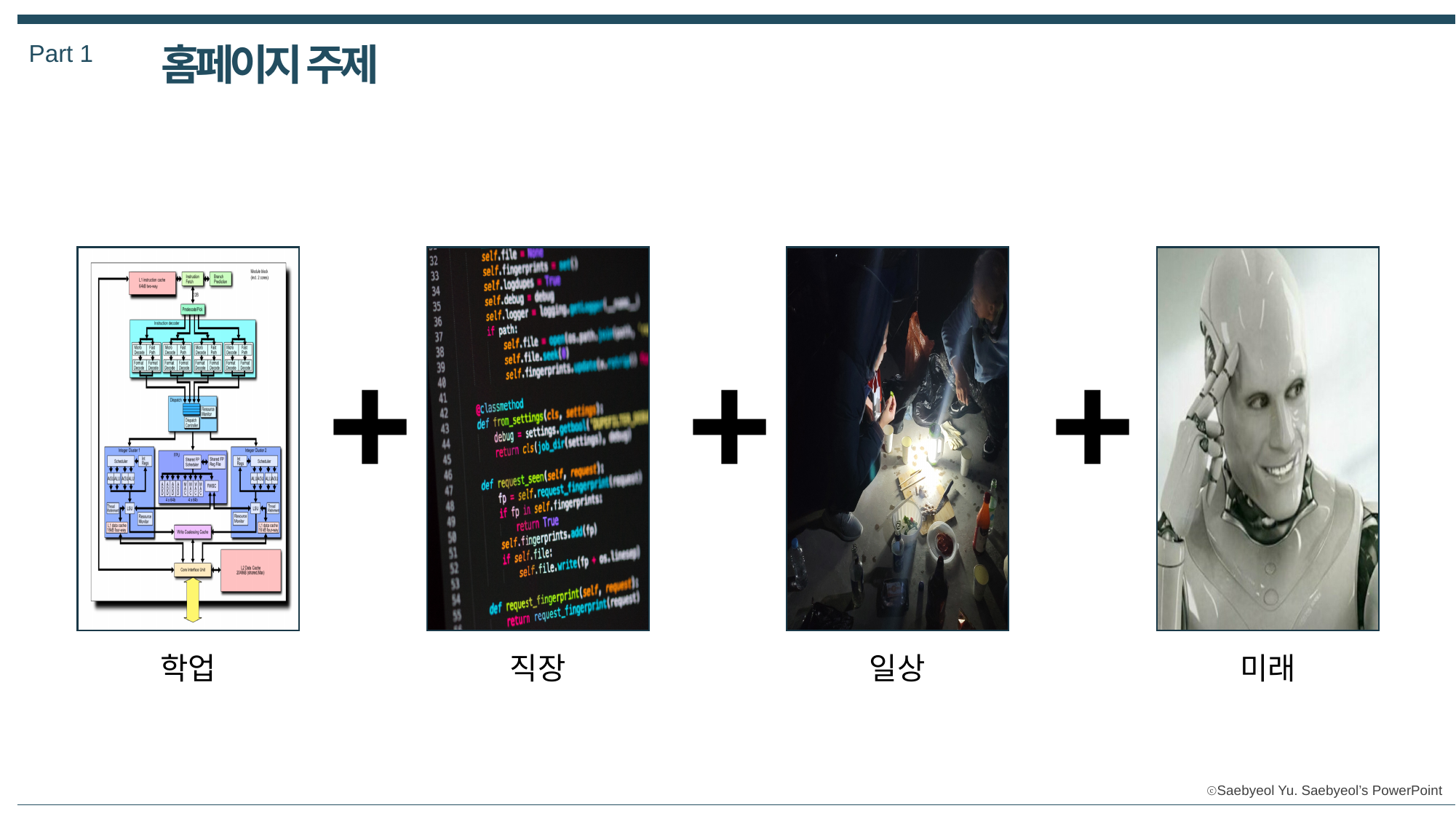

Part 1
홈페이지 주제

+
+
+
학업
직장
일상
미래